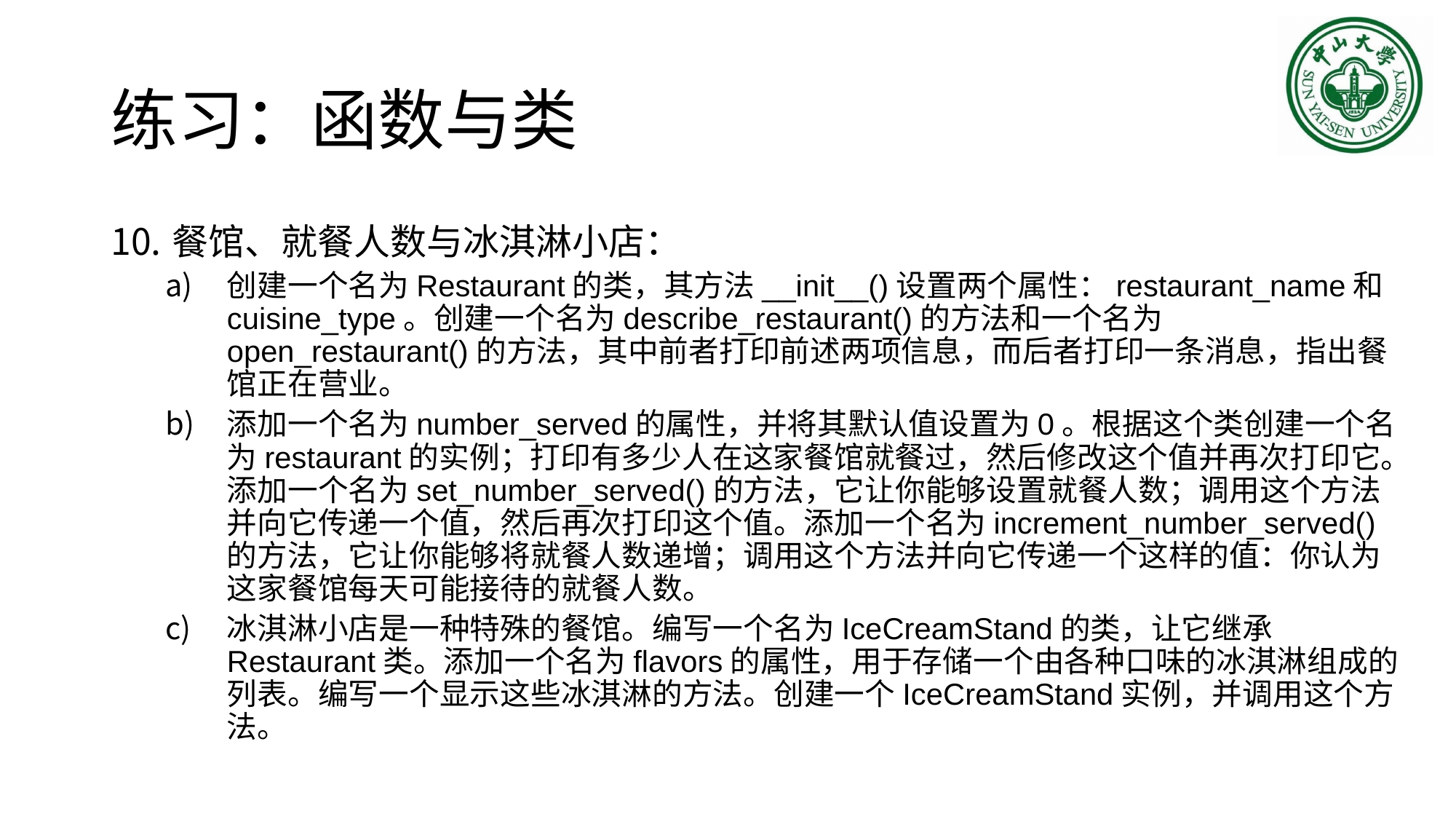

# 练习：函数与类
餐馆、就餐人数与冰淇淋小店：
创建一个名为Restaurant的类，其方法__init__()设置两个属性：restaurant_name和cuisine_type。创建一个名为describe_restaurant()的方法和一个名为open_restaurant()的方法，其中前者打印前述两项信息，而后者打印一条消息，指出餐馆正在营业。
添加一个名为number_served的属性，并将其默认值设置为0。根据这个类创建一个名为restaurant的实例；打印有多少人在这家餐馆就餐过，然后修改这个值并再次打印它。添加一个名为set_number_served()的方法，它让你能够设置就餐人数；调用这个方法并向它传递一个值，然后再次打印这个值。添加一个名为increment_number_served()的方法，它让你能够将就餐人数递增；调用这个方法并向它传递一个这样的值：你认为这家餐馆每天可能接待的就餐人数。
冰淇淋小店是一种特殊的餐馆。编写一个名为IceCreamStand的类，让它继承Restaurant类。添加一个名为flavors的属性，用于存储一个由各种口味的冰淇淋组成的列表。编写一个显示这些冰淇淋的方法。创建一个IceCreamStand实例，并调用这个方法。